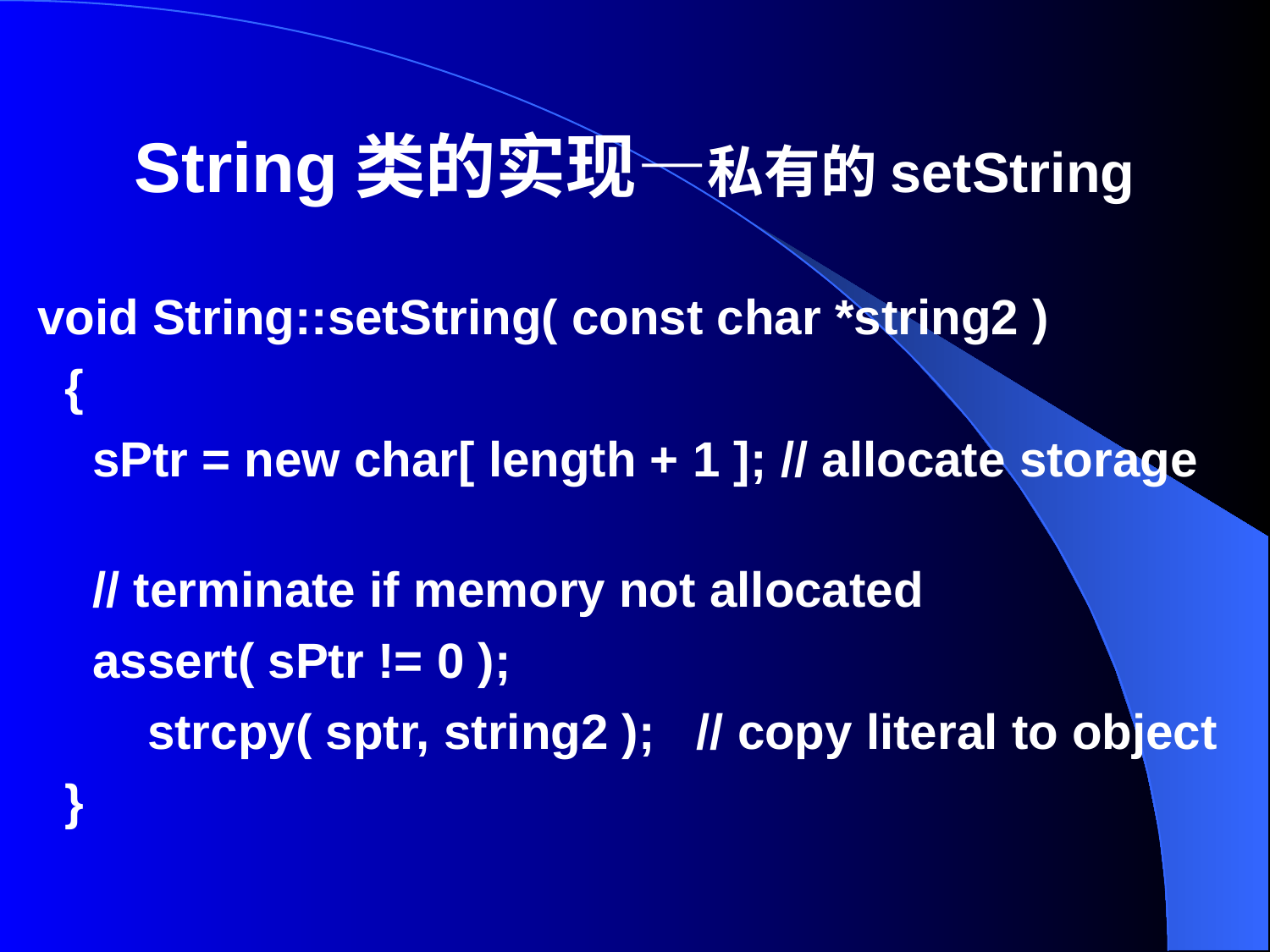

# String类的实现—私有的setString
void String::setString( const char *string2 )
  {
    sPtr = new char[ length + 1 ]; // allocate storage
    // terminate if memory not allocated
    assert( sPtr != 0 );
        strcpy( sptr, string2 );   // copy literal to object
  }